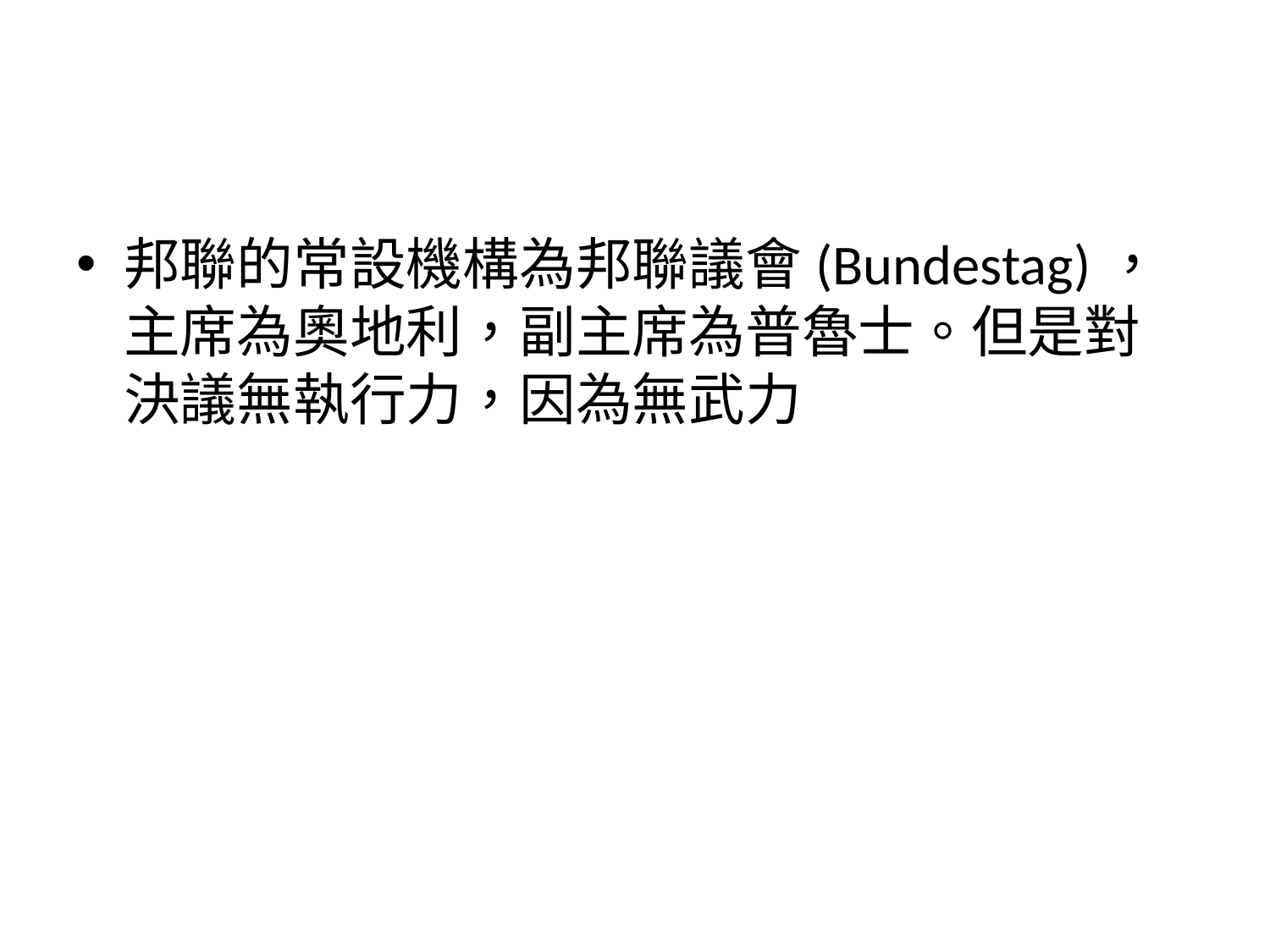

#
邦聯的常設機構為邦聯議會(Bundestag)，主席為奧地利，副主席為普魯士。但是對決議無執行力，因為無武力